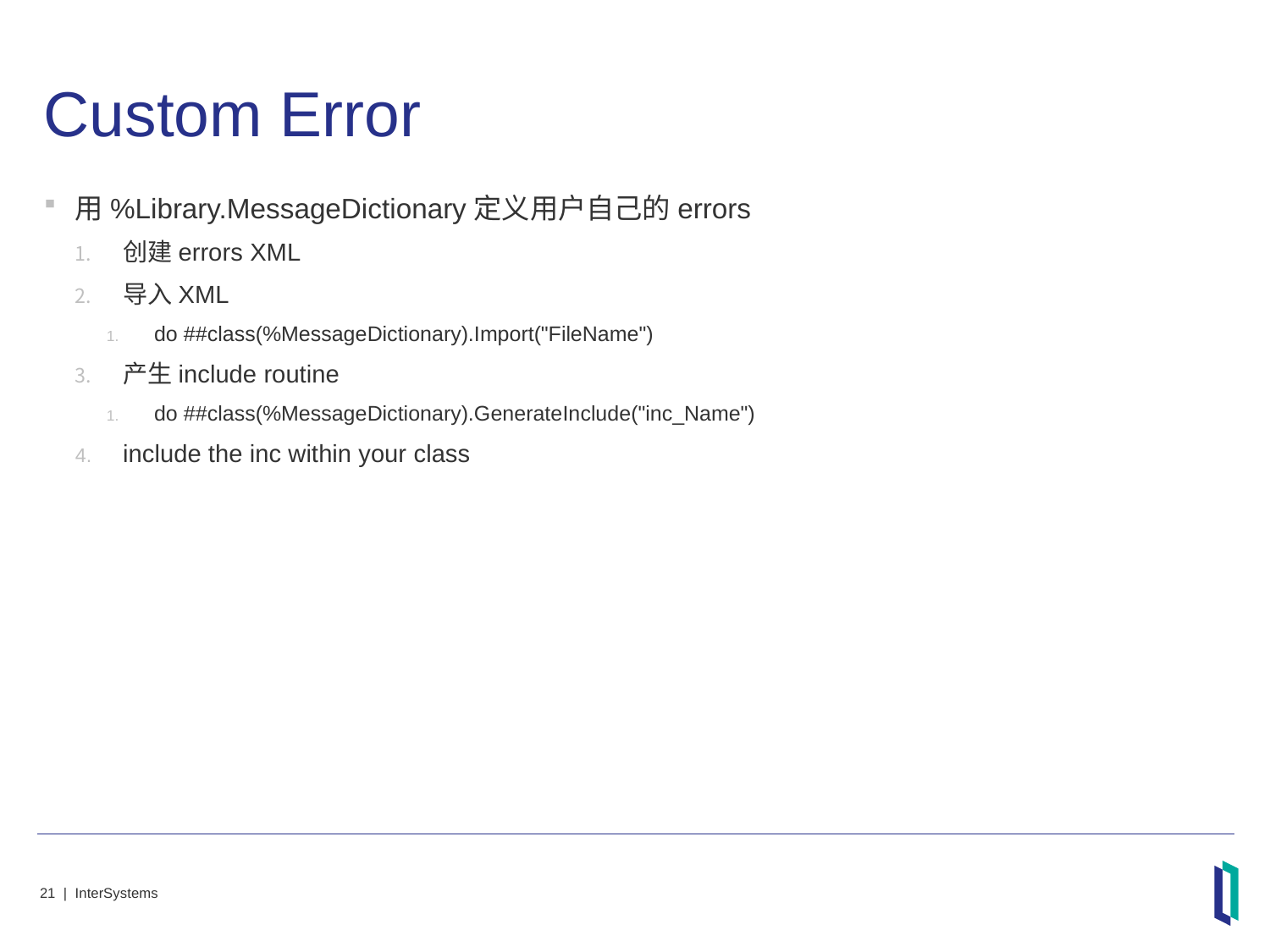

# Custom Error
用%Library.MessageDictionary定义用户自己的errors
创建errors XML
导入XML
do ##class(%MessageDictionary).Import("FileName")
产生include routine
do ##class(%MessageDictionary).GenerateInclude("inc_Name")
include the inc within your class